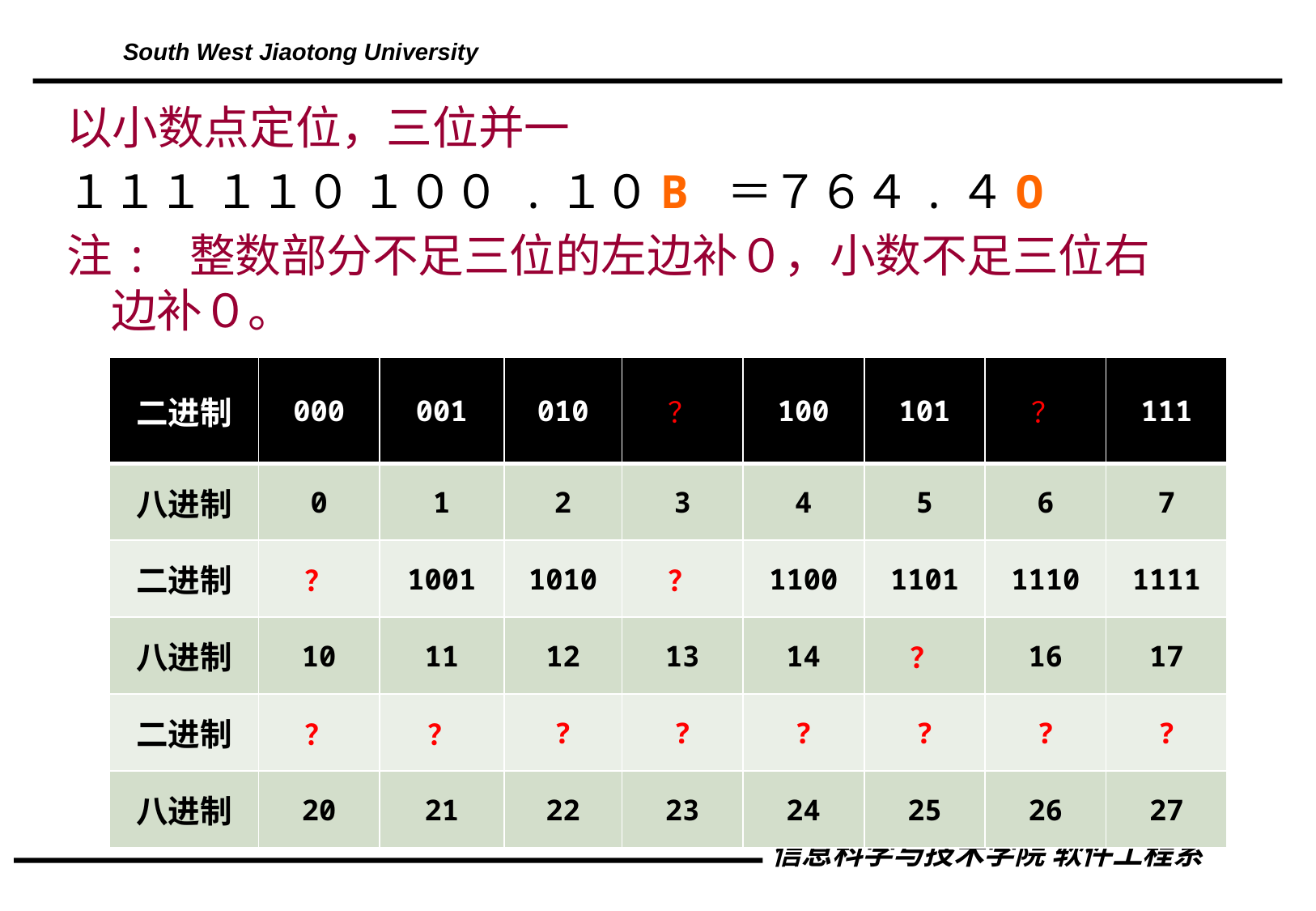

以小数点定位，三位并一
１１１ １１０ １００ .１０B ＝７６４.４O
注: 整数部分不足三位的左边补０，小数不足三位右边补０。
| 二进制 | 000 | 001 | 010 | ？ | 100 | 101 | ？ | 111 |
| --- | --- | --- | --- | --- | --- | --- | --- | --- |
| 八进制 | 0 | 1 | 2 | 3 | 4 | 5 | 6 | 7 |
| 二进制 | ？ | 1001 | 1010 | ？ | 1100 | 1101 | 1110 | 1111 |
| 八进制 | 10 | 11 | 12 | 13 | 14 | ？ | 16 | 17 |
| 二进制 | ？ | ？ | ? | ? | ? | ? | ? | ? |
| 八进制 | 20 | 21 | 22 | 23 | 24 | 25 | 26 | 27 |